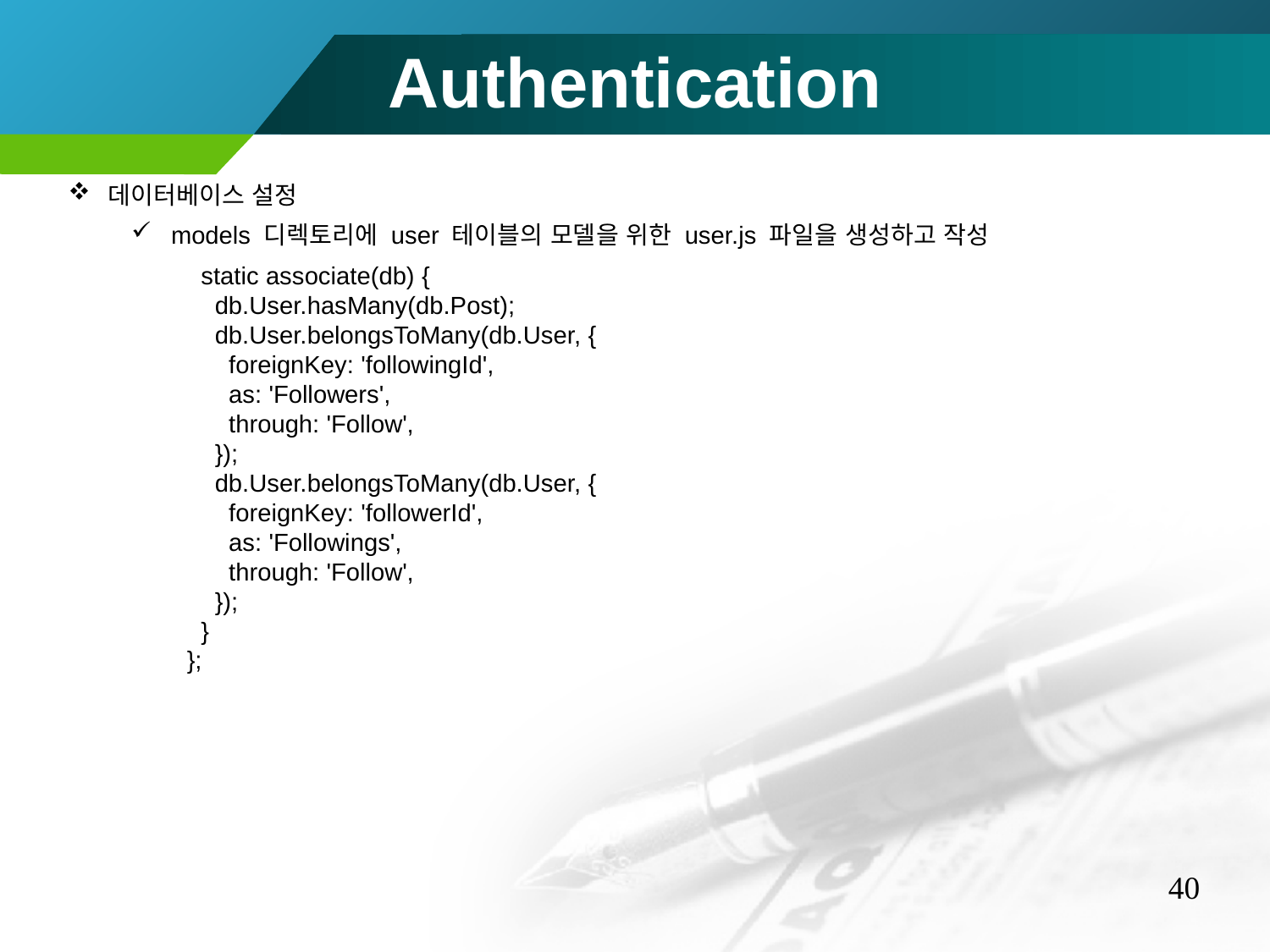

Authentication
데이터베이스 설정
models 디렉토리에 user 테이블의 모델을 위한 user.js 파일을 생성하고 작성
  static associate(db) {
    db.User.hasMany(db.Post);
    db.User.belongsToMany(db.User, {
      foreignKey: 'followingId',
      as: 'Followers',
      through: 'Follow',
    });
    db.User.belongsToMany(db.User, {
      foreignKey: 'followerId',
      as: 'Followings',
      through: 'Follow',
    });
  }
};

40